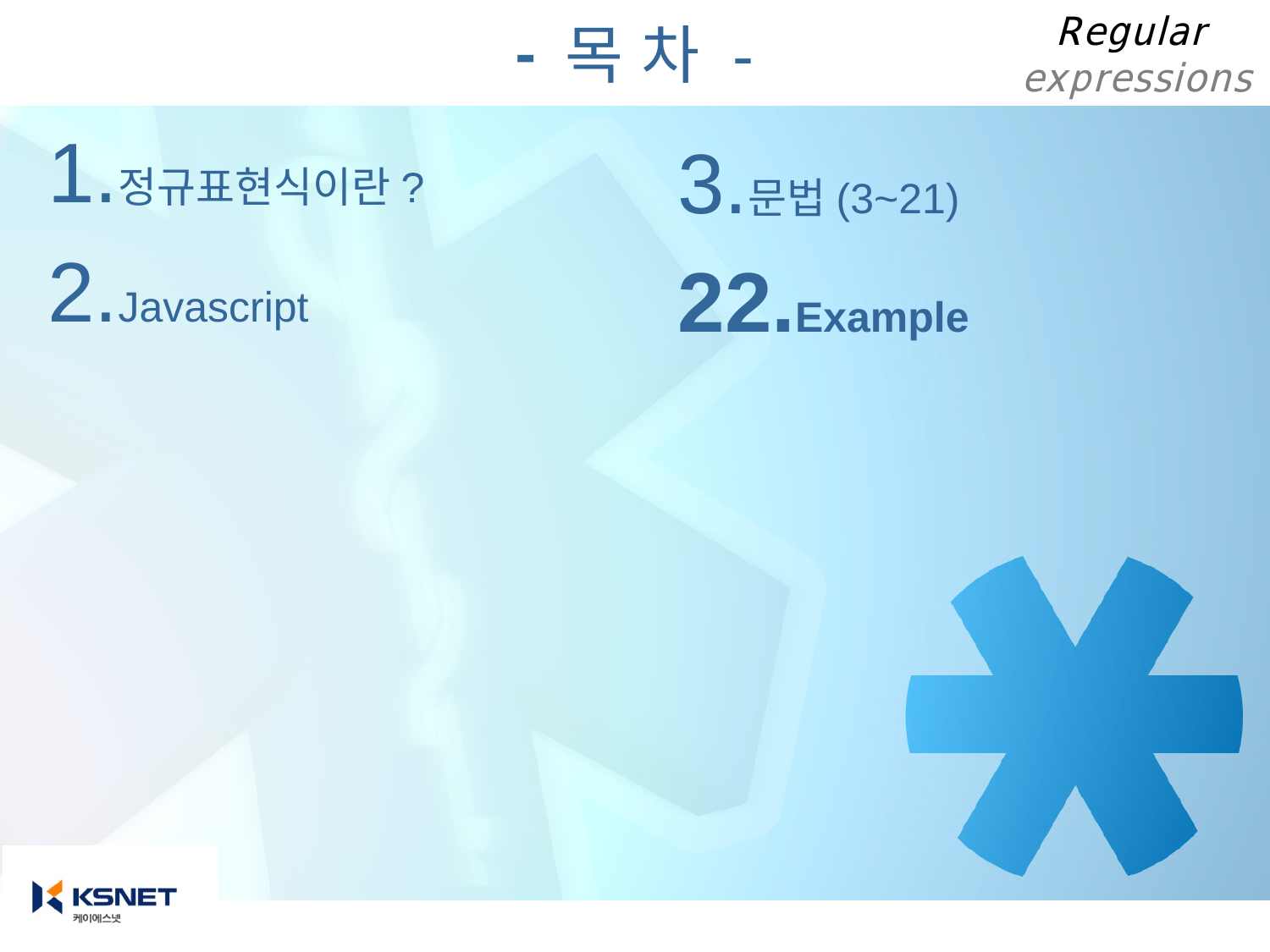

# - 목 차 -

정규표현식이란?

Javascript

문법(3~21)

Example